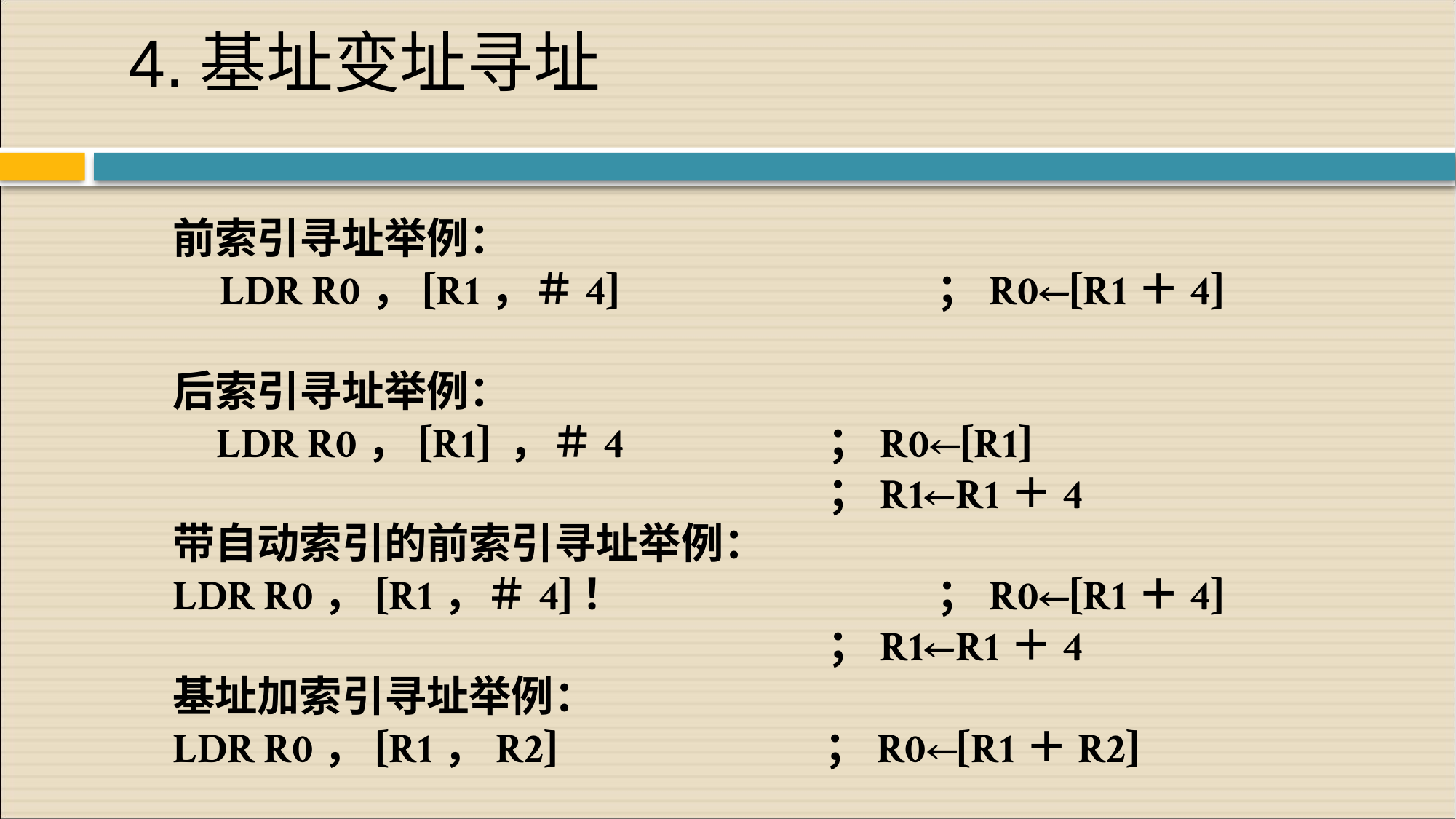

# 4.基址变址寻址
前索引寻址举例：
     LDR R0，[R1，＃4]			；R0←[R1＋4]

后索引寻址举例：
     LDR R0，[R1] ，＃4		；R0←[R1]
						；R1←R1＋4
带自动索引的前索引寻址举例：
LDR R0，[R1，＃4]！			；R0←[R1＋4]
						；R1←R1＋4
基址加索引寻址举例：
LDR R0，[R1，R2]		           ；R0←[R1＋R2]